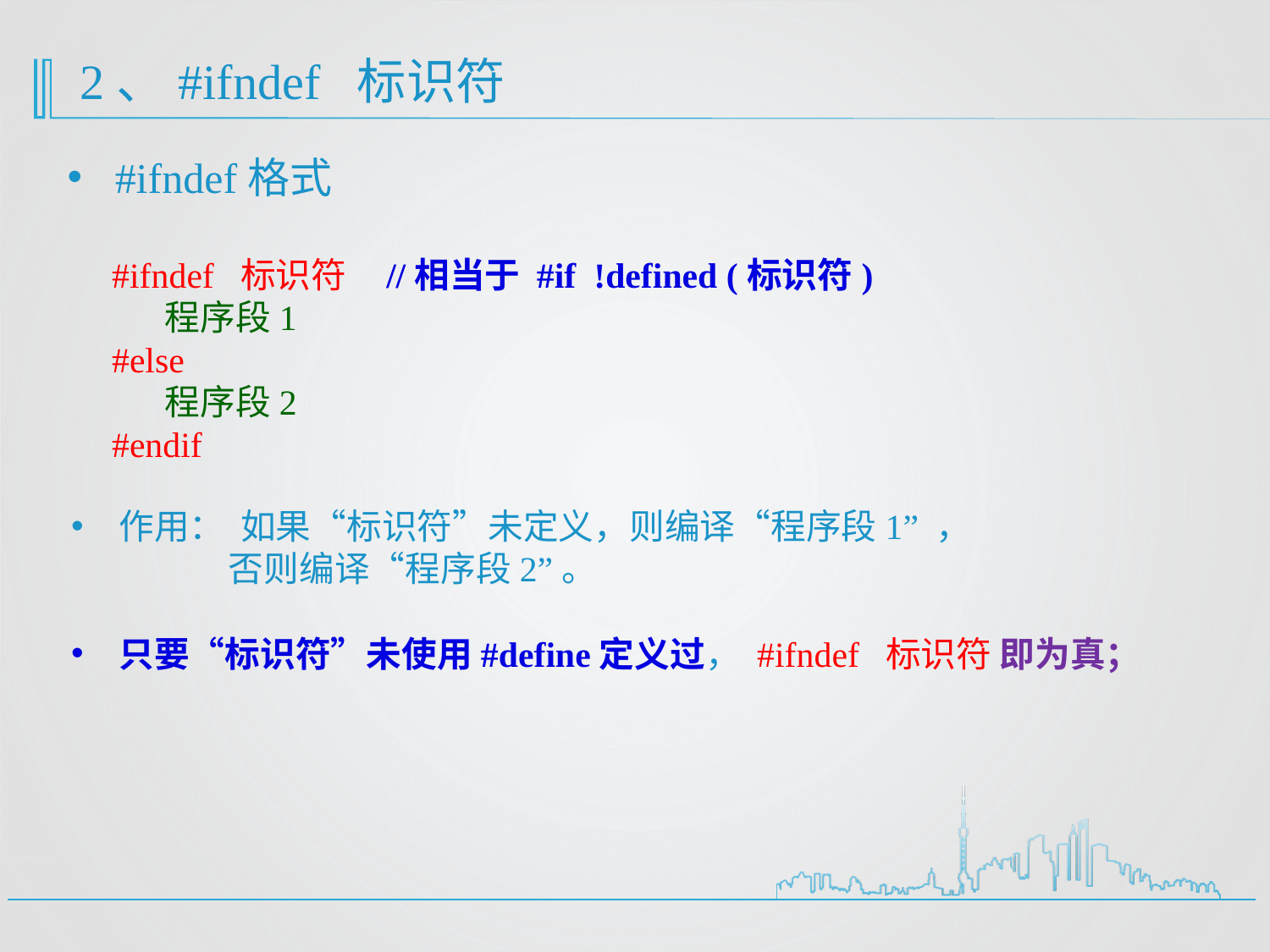

# 2、#ifndef  标识符
#ifndef格式

     #ifndef  标识符    //相当于 #if  !defined (标识符)
          程序段1
     #else
          程序段2
     #endif
作用：  如果“标识符”未定义，则编译“程序段1” ，
                   否则编译“程序段2”。

只要“标识符”未使用#define定义过， #ifndef  标识符 即为真；